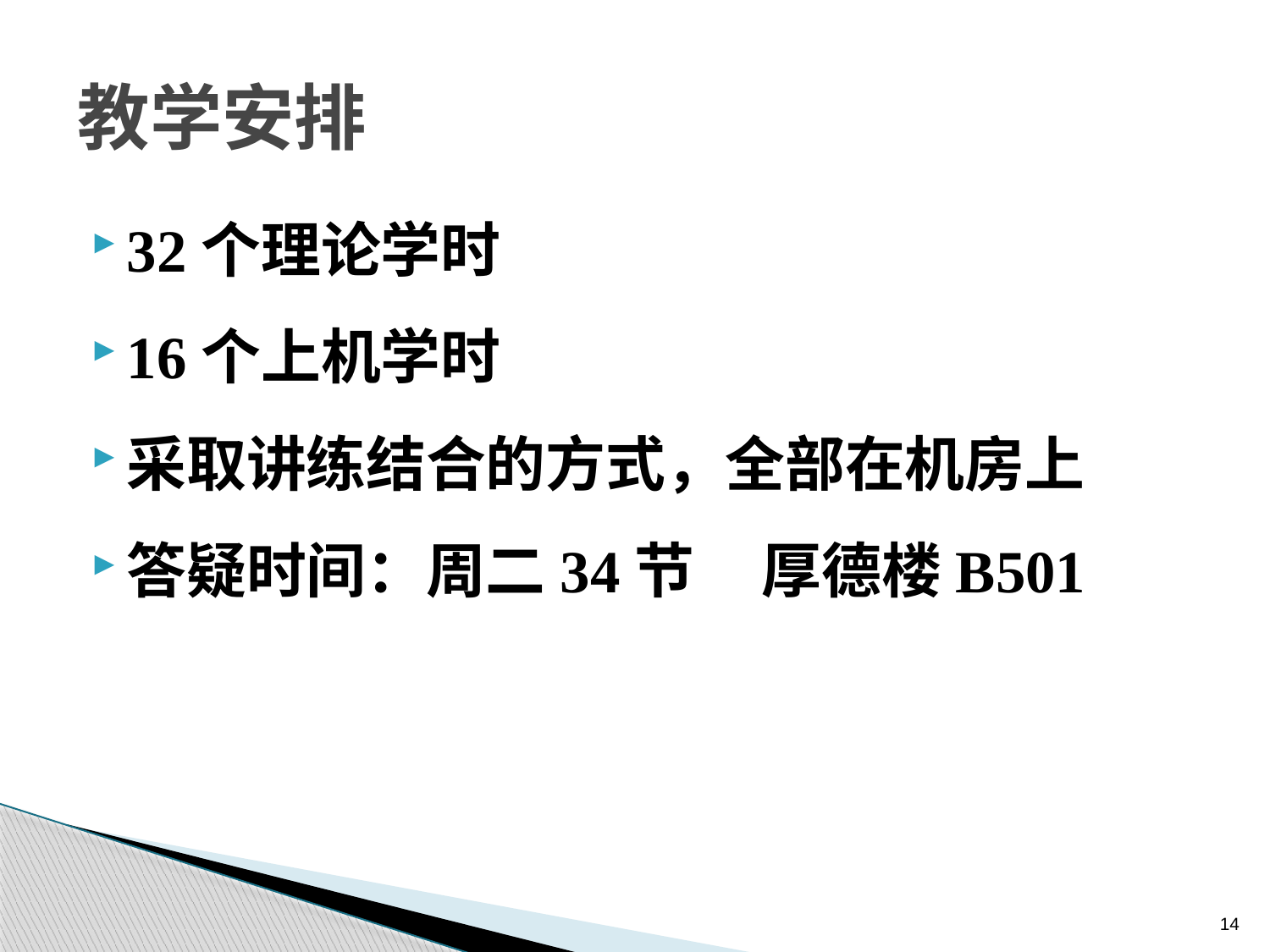

# 教学安排
32个理论学时

16个上机学时

采取讲练结合的方式，全部在机房上

答疑时间：周二34节	厚德楼B501

14